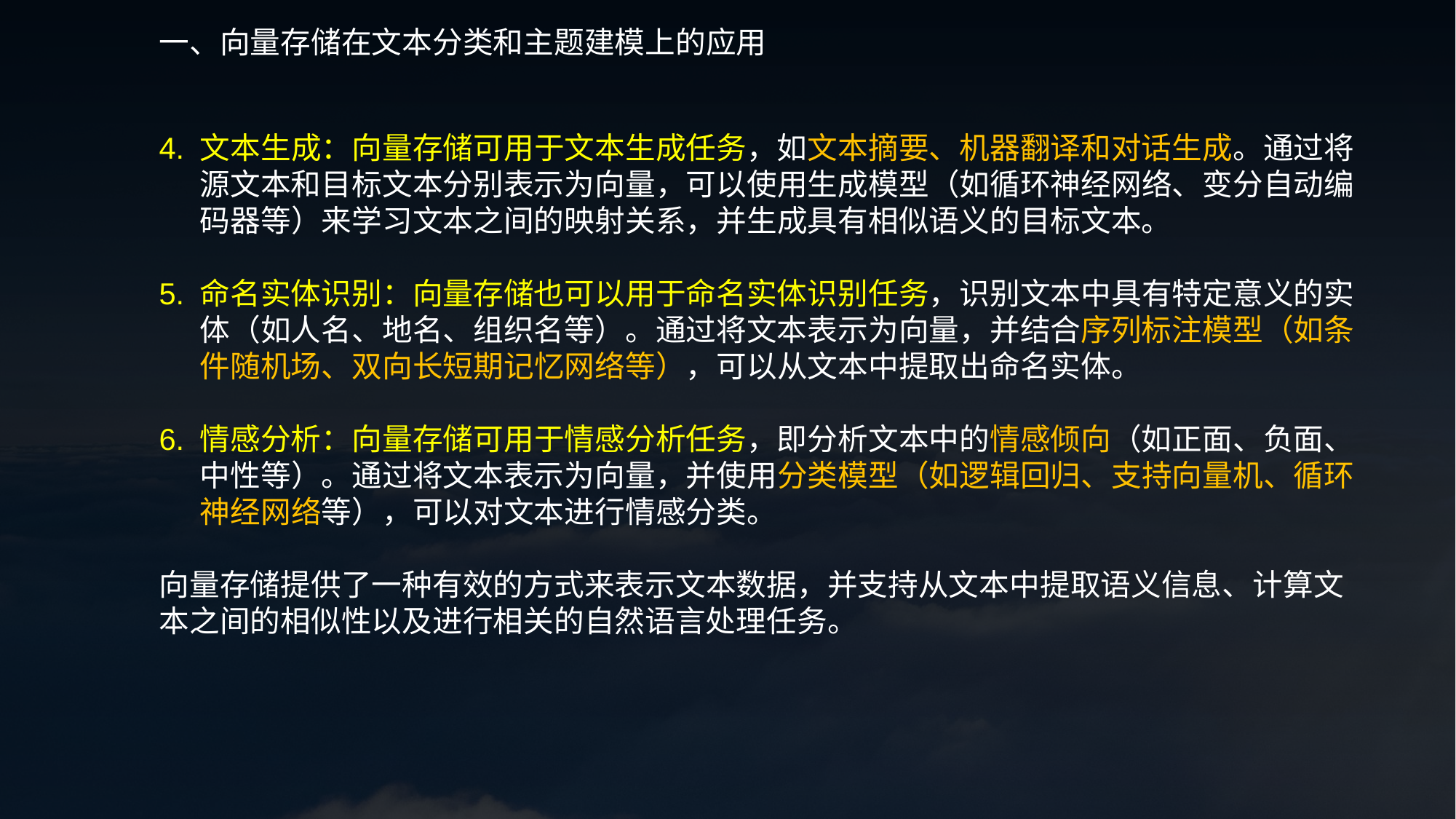

一、向量存储在文本分类和主题建模上的应用

文本生成：向量存储可用于文本生成任务，如文本摘要、机器翻译和对话生成。通过将源文本和目标文本分别表示为向量，可以使用生成模型（如循环神经网络、变分自动编码器等）来学习文本之间的映射关系，并生成具有相似语义的目标文本。

命名实体识别：向量存储也可以用于命名实体识别任务，识别文本中具有特定意义的实体（如人名、地名、组织名等）。通过将文本表示为向量，并结合序列标注模型（如条件随机场、双向长短期记忆网络等），可以从文本中提取出命名实体。

情感分析：向量存储可用于情感分析任务，即分析文本中的情感倾向（如正面、负面、中性等）。通过将文本表示为向量，并使用分类模型（如逻辑回归、支持向量机、循环神经网络等），可以对文本进行情感分类。

向量存储提供了一种有效的方式来表示文本数据，并支持从文本中提取语义信息、计算文本之间的相似性以及进行相关的自然语言处理任务。